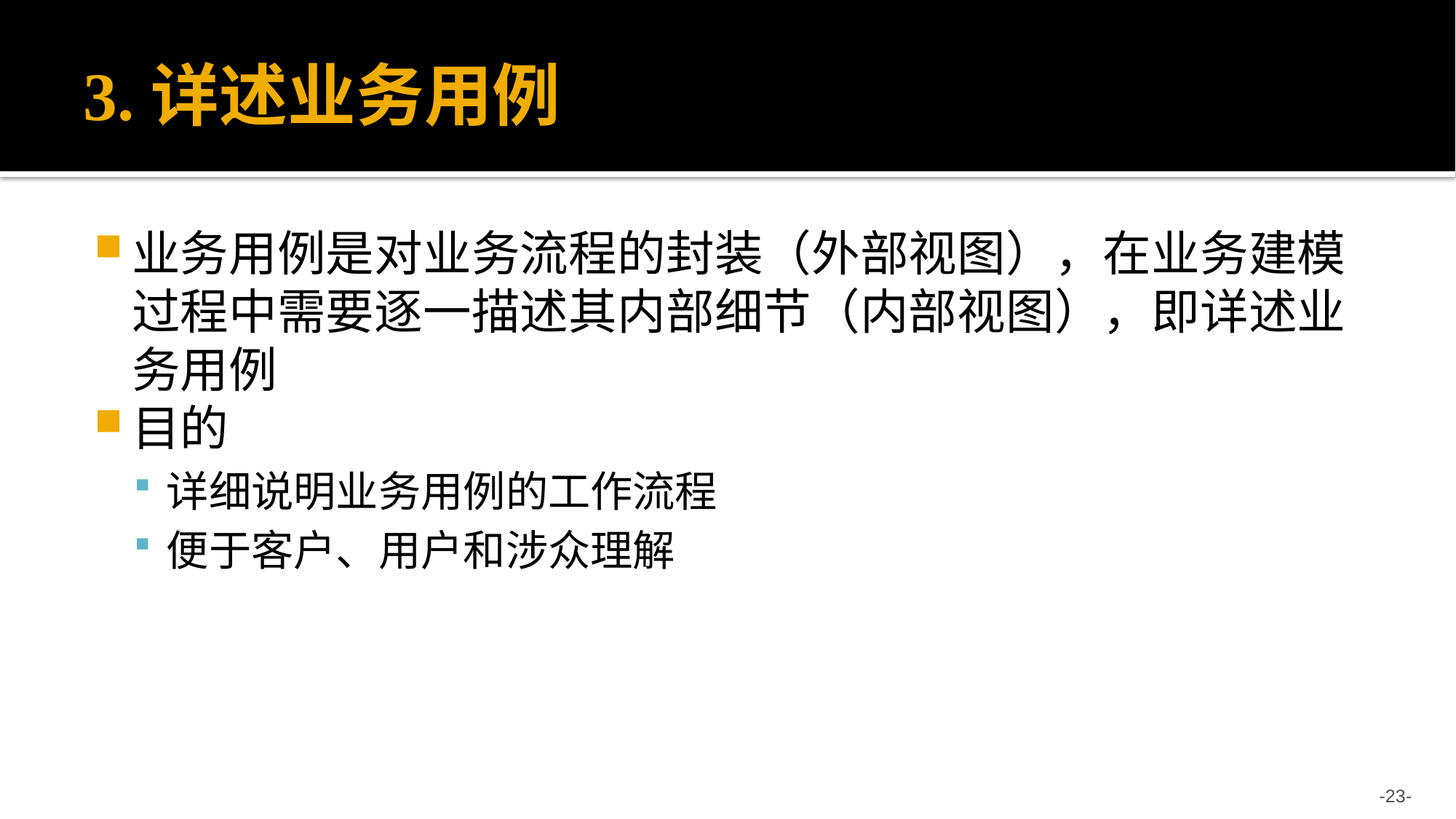

# 3.详述业务用例
业务用例是对业务流程的封装（外部视图），在业务建模过程中需要逐一描述其内部细节（内部视图），即详述业务用例
目的
详细说明业务用例的工作流程
便于客户、用户和涉众理解
-23-